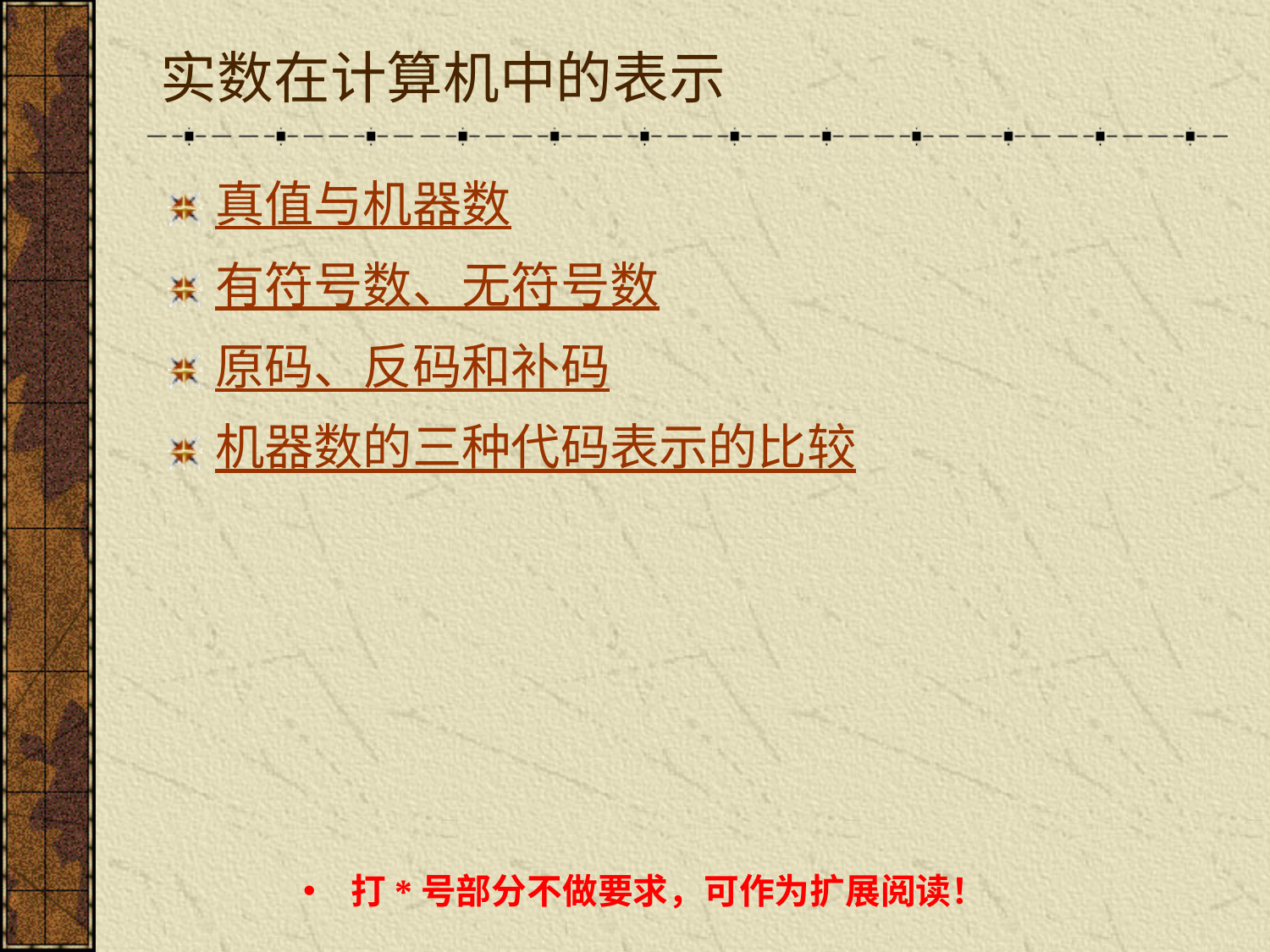

# 实数在计算机中的表示
真值与机器数
有符号数、无符号数
原码、反码和补码
机器数的三种代码表示的比较
打*号部分不做要求，可作为扩展阅读！